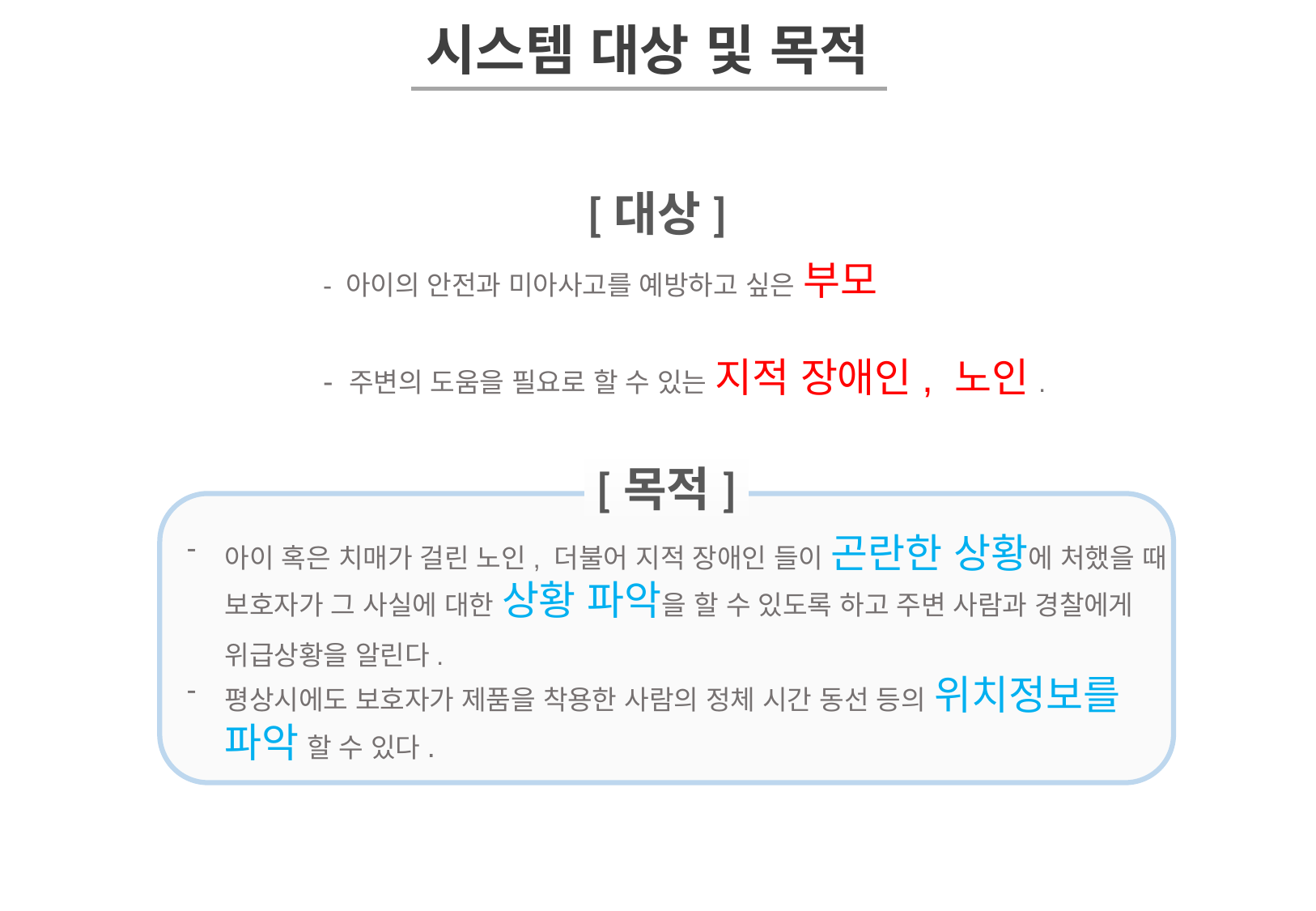

시스템 대상 및 목적
[대상]
- 아이의 안전과 미아사고를 예방하고 싶은 부모
- 주변의 도움을 필요로 할 수 있는 지적 장애인, 노인.
[목적]

아이 혹은 치매가 걸린 노인, 더불어 지적 장애인 들이 곤란한 상황에 처했을 때 보호자가 그 사실에 대한 상황 파악을 할 수 있도록 하고 주변 사람과 경찰에게 위급상황을 알린다.
평상시에도 보호자가 제품을 착용한 사람의 정체 시간 동선 등의 위치정보를 파악 할 수 있다.